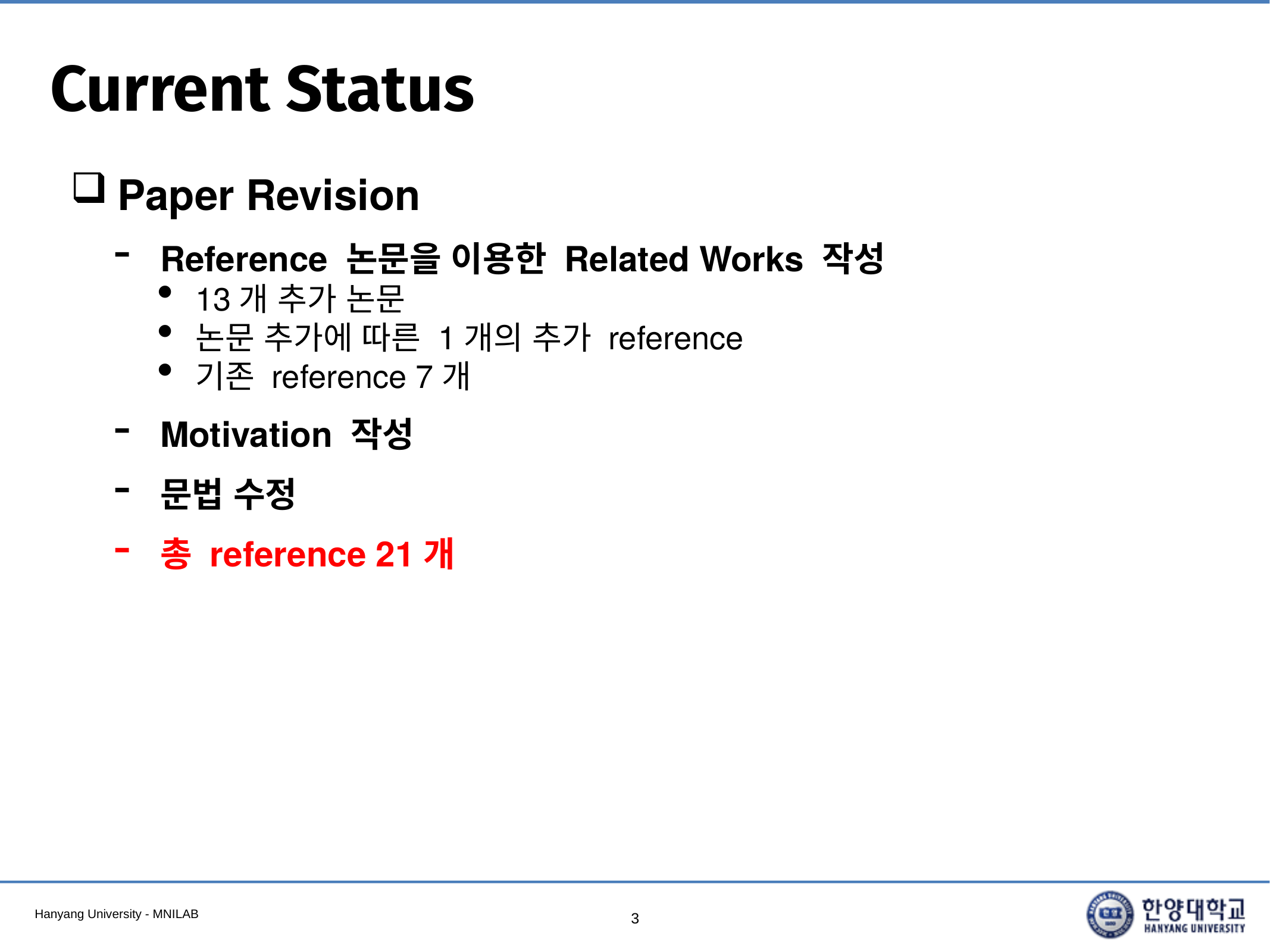

# Current Status
Paper Revision
Reference 논문을 이용한 Related Works 작성
13개 추가 논문
논문 추가에 따른 1개의 추가 reference
기존 reference 7개
Motivation 작성
문법 수정
총 reference 21개
3